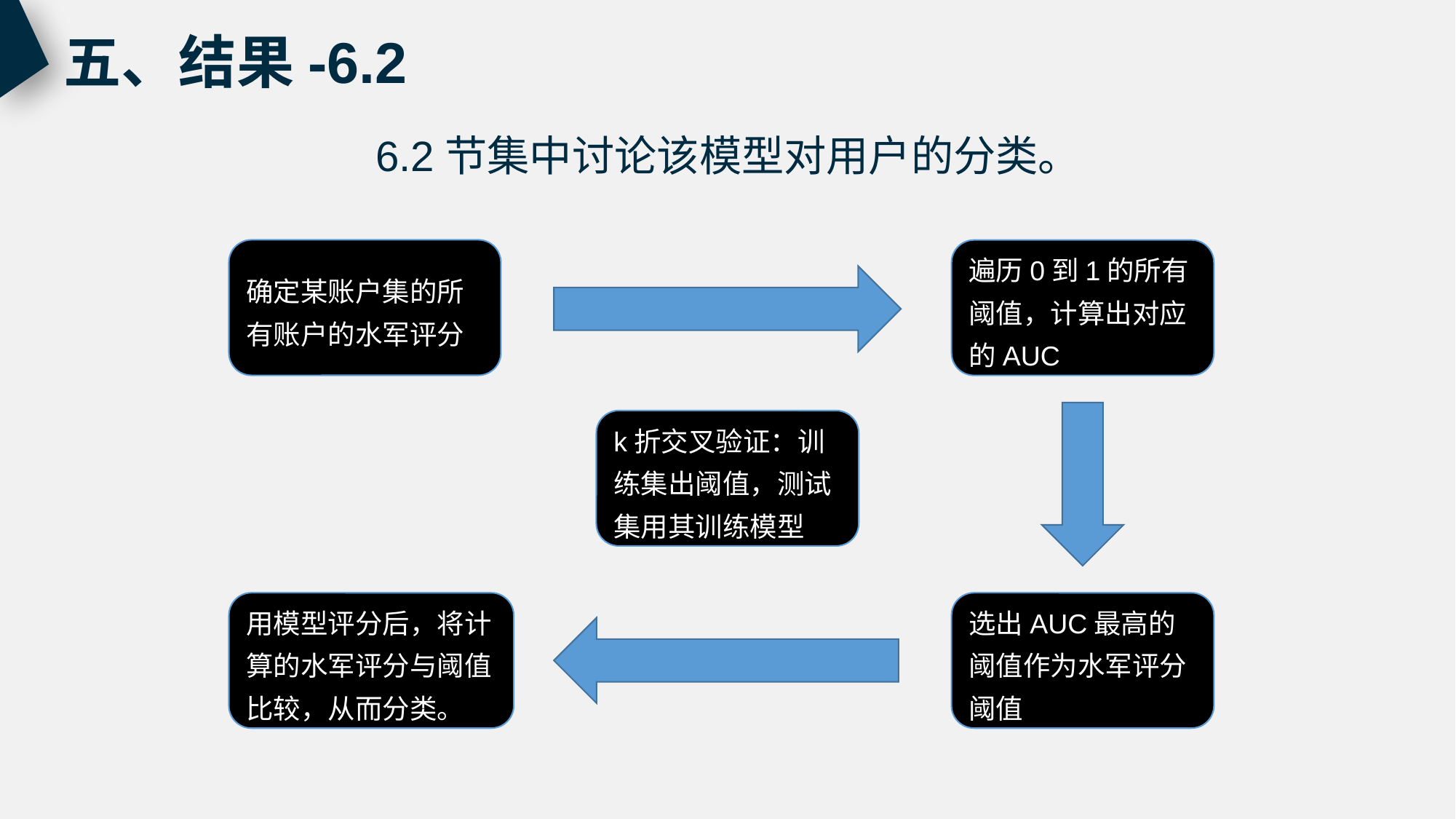

五、结果-6.2
6.2节集中讨论该模型对用户的分类。
确定某账户集的所有账户的水军评分
遍历0到1的所有阈值，计算出对应的AUC

k折交叉验证：训练集出阈值，测试集用其训练模型
用模型评分后，将计算的水军评分与阈值比较，从而分类。
选出AUC最高的阈值作为水军评分阈值